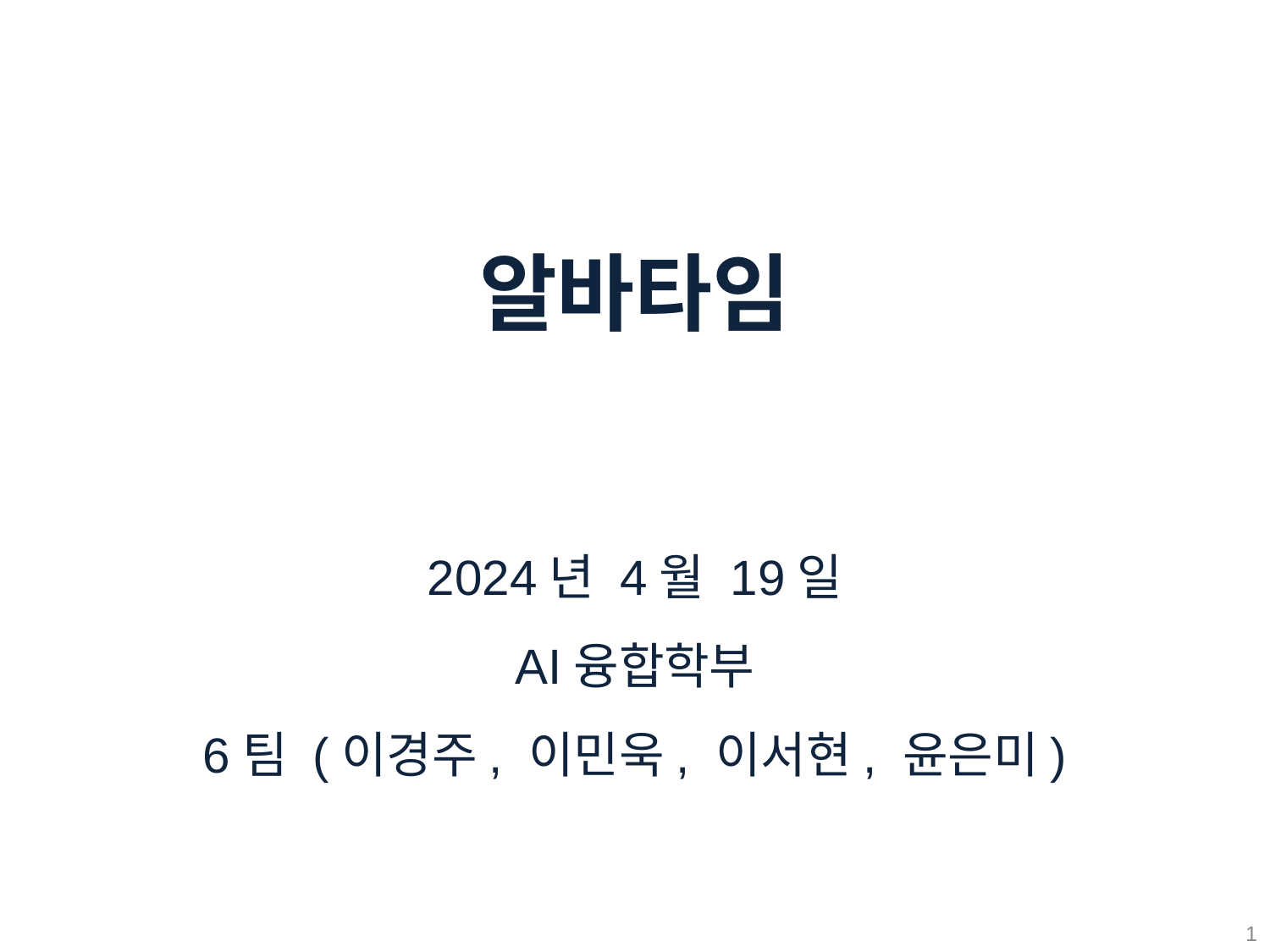

# 알바타임
2024년 4월 19일
AI융합학부
6팀 (이경주, 이민욱, 이서현, 윤은미)
1